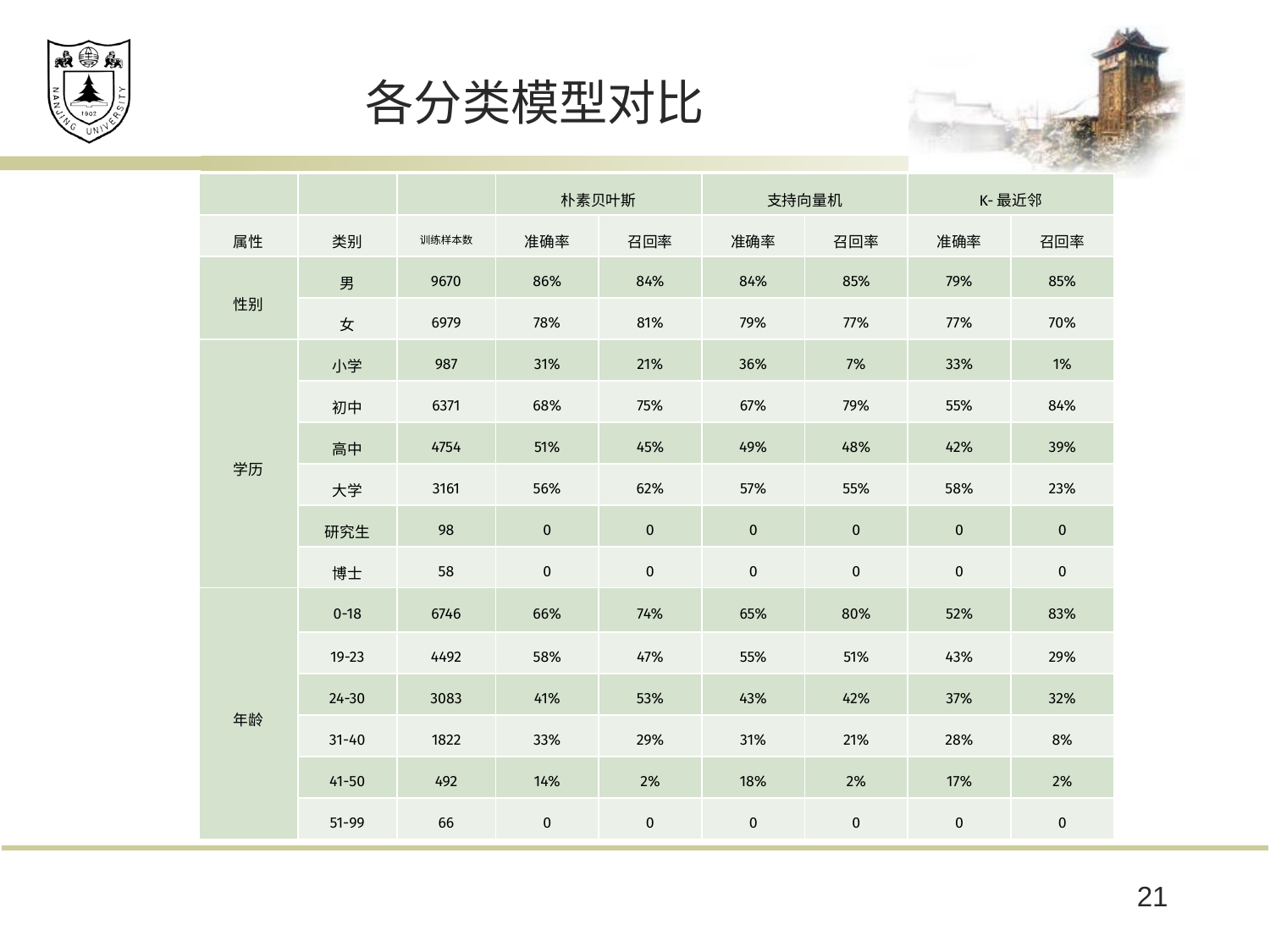

各分类模型对比
|  |  |  | 朴素贝叶斯 |  | 支持向量机 |  | K-最近邻 |  |
| --- | --- | --- | --- | --- | --- | --- | --- | --- |
| 属性 | 类别 | 训练样本数 | 准确率 | 召回率 | 准确率 | 召回率 | 准确率 | 召回率 |
| 性别 | 男 | 9670 | 86% | 84% | 84% | 85% | 79% | 85% |
|  | 女 | 6979 | 78% | 81% | 79% | 77% | 77% | 70% |
| 学历 | 小学 | 987 | 31% | 21% | 36% | 7% | 33% | 1% |
|  | 初中 | 6371 | 68% | 75% | 67% | 79% | 55% | 84% |
|  | 高中 | 4754 | 51% | 45% | 49% | 48% | 42% | 39% |
|  | 大学 | 3161 | 56% | 62% | 57% | 55% | 58% | 23% |
|  | 研究生 | 98 | 0 | 0 | 0 | 0 | 0 | 0 |
|  | 博士 | 58 | 0 | 0 | 0 | 0 | 0 | 0 |
| 年龄 | 0-18 | 6746 | 66% | 74% | 65% | 80% | 52% | 83% |
|  | 19-23 | 4492 | 58% | 47% | 55% | 51% | 43% | 29% |
|  | 24-30 | 3083 | 41% | 53% | 43% | 42% | 37% | 32% |
|  | 31-40 | 1822 | 33% | 29% | 31% | 21% | 28% | 8% |
|  | 41-50 | 492 | 14% | 2% | 18% | 2% | 17% | 2% |
|  | 51-99 | 66 | 0 | 0 | 0 | 0 | 0 | 0 |

21